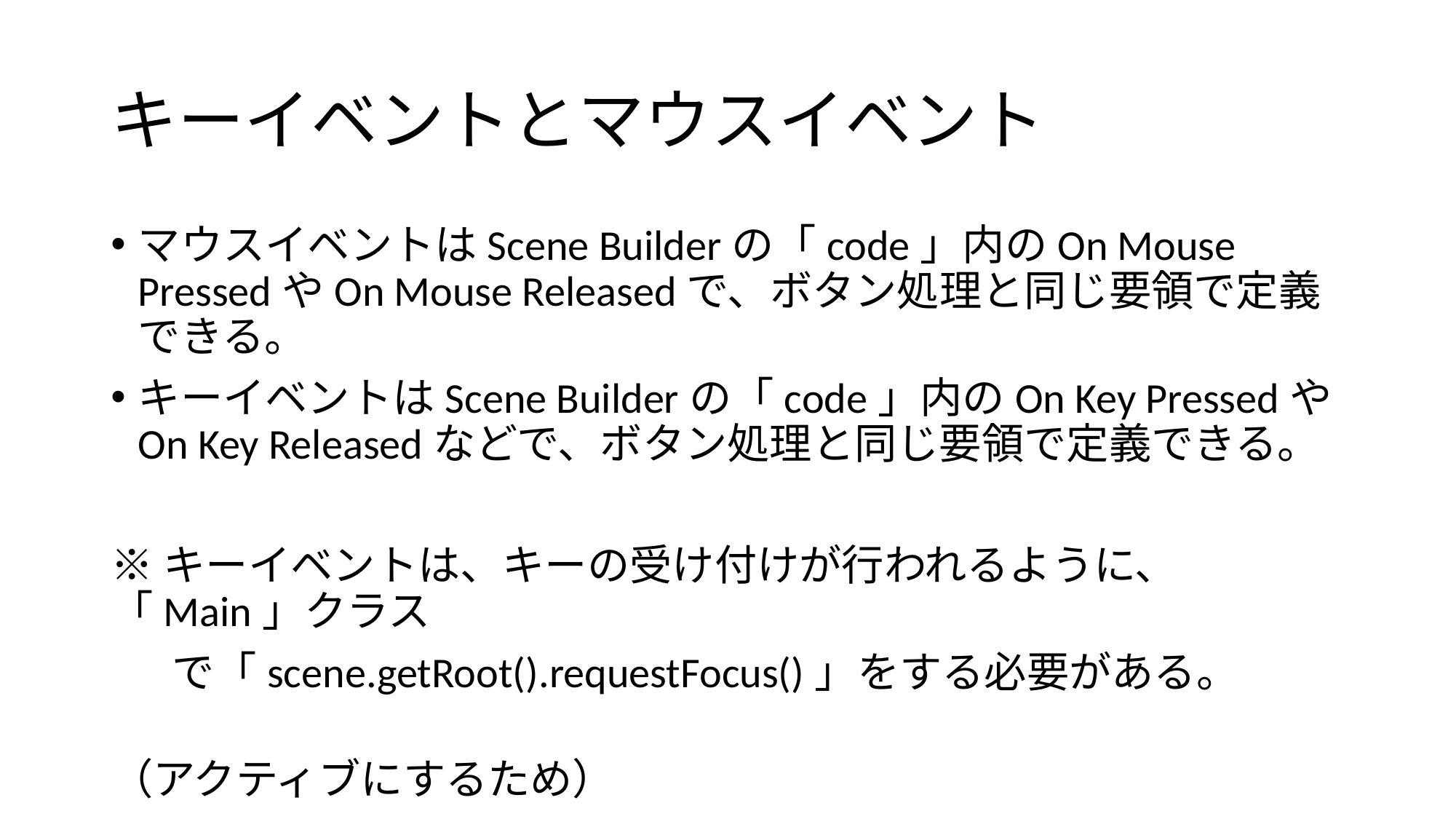

# キーイベントとマウスイベント
マウスイベントはScene Builderの「code」内のOn Mouse PressedやOn Mouse Releasedで、ボタン処理と同じ要領で定義できる。
キーイベントはScene Builderの「code」内のOn Key PressedやOn Key Releasedなどで、ボタン処理と同じ要領で定義できる。

※キーイベントは、キーの受け付けが行われるように、「Main」クラス
　  で「scene.getRoot().requestFocus()」をする必要がある。
　　　　　　　　　　　　　　　　　　　　　　　　　　　　（アクティブにするため）